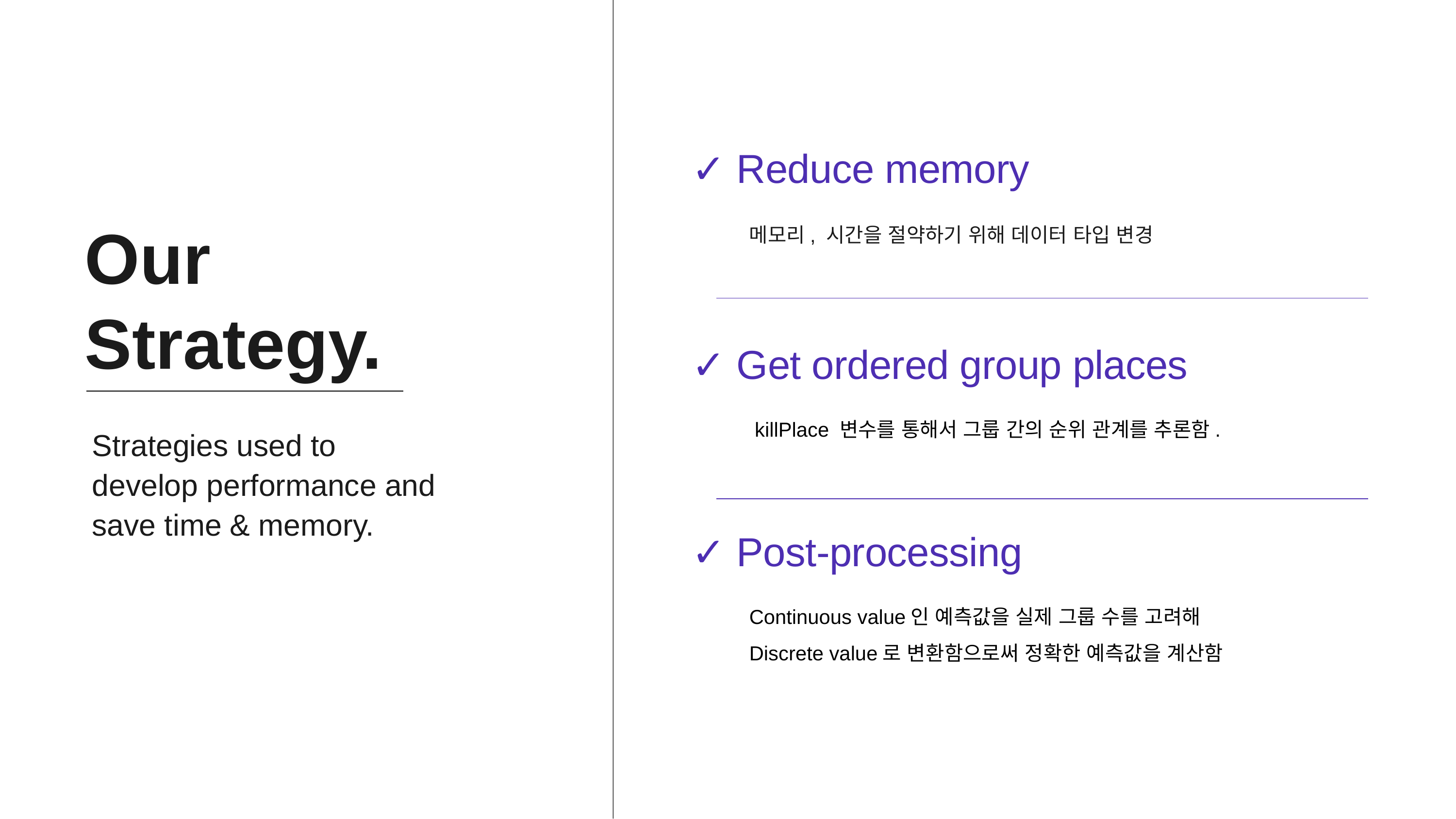

✓ Reduce memory
메모리, 시간을 절약하기 위해 데이터 타입 변경
Our
Strategy.
✓ Get ordered group places
 killPlace 변수를 통해서 그룹 간의 순위 관계를 추론함.

Strategies used to
develop performance and save time & memory.
✓ Post-processing
Continuous value인 예측값을 실제 그룹 수를 고려해
Discrete value로 변환함으로써 정확한 예측값을 계산함